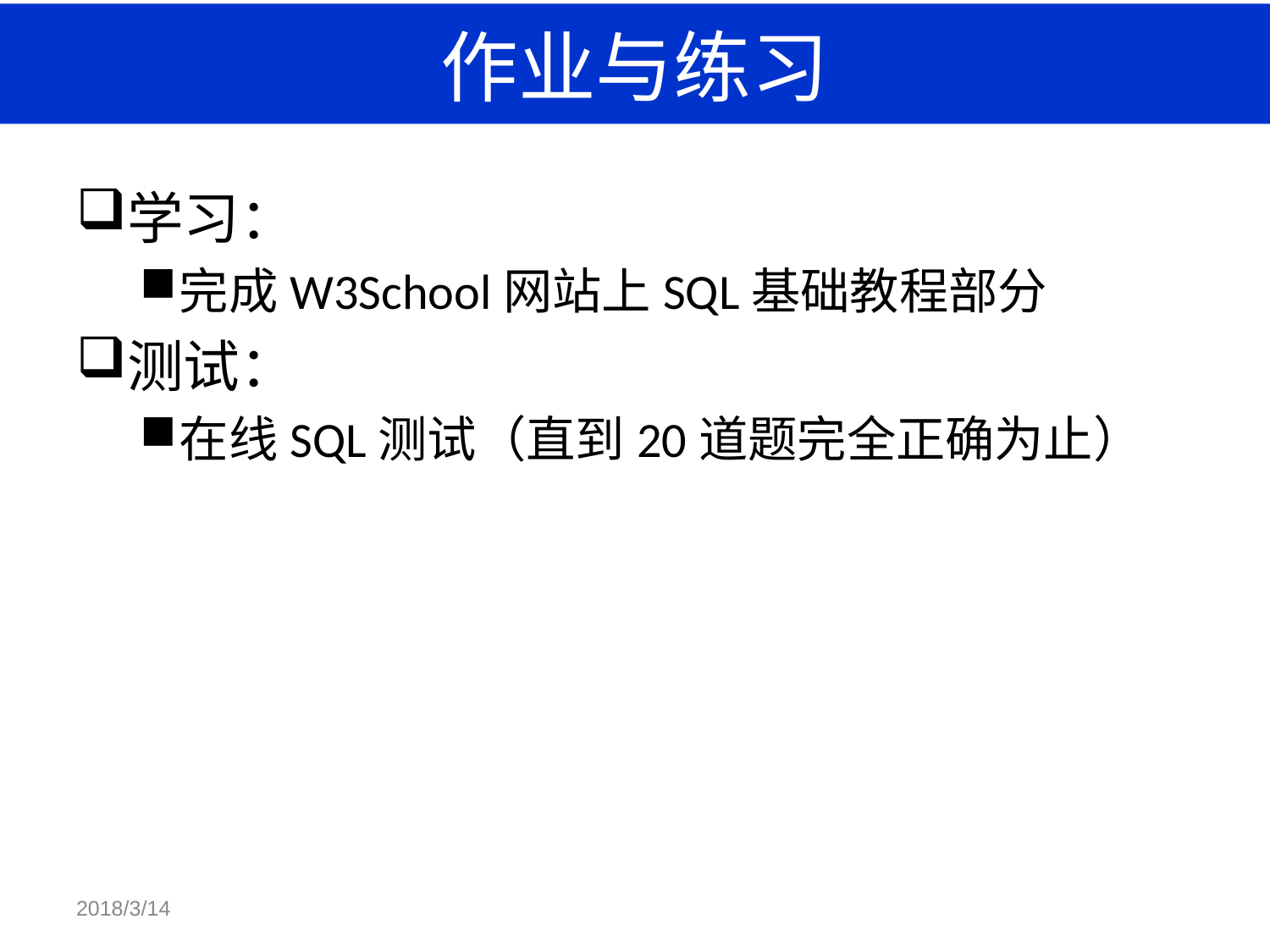

# 作业与练习
学习：
完成W3School网站上SQL基础教程部分
测试：
在线SQL测试（直到20道题完全正确为止）
2018/3/14